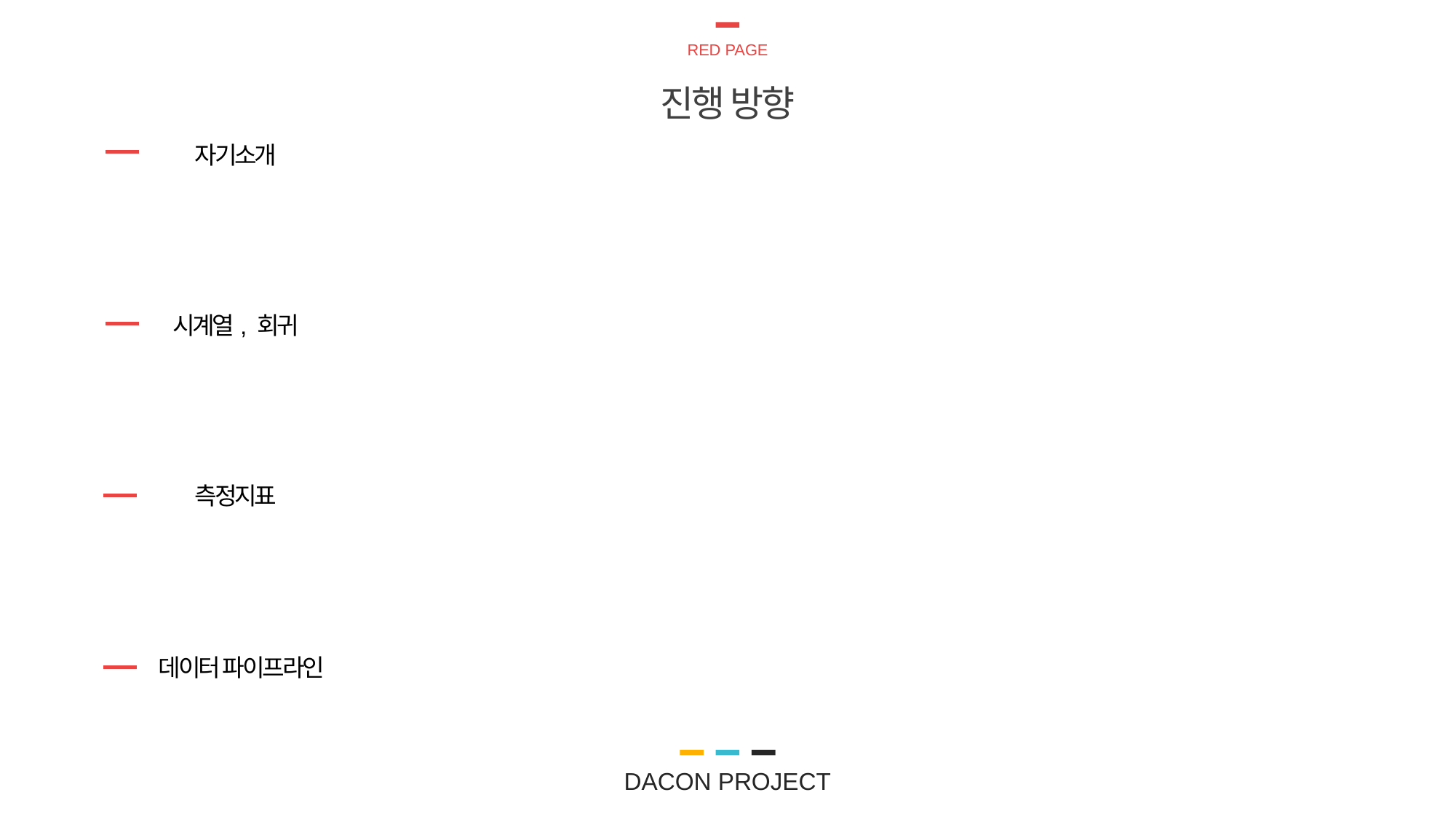

RED PAGE
진행 방향
자기소개
시계열, 회귀
측정지표
데이터 파이프라인

DACON PROJECT